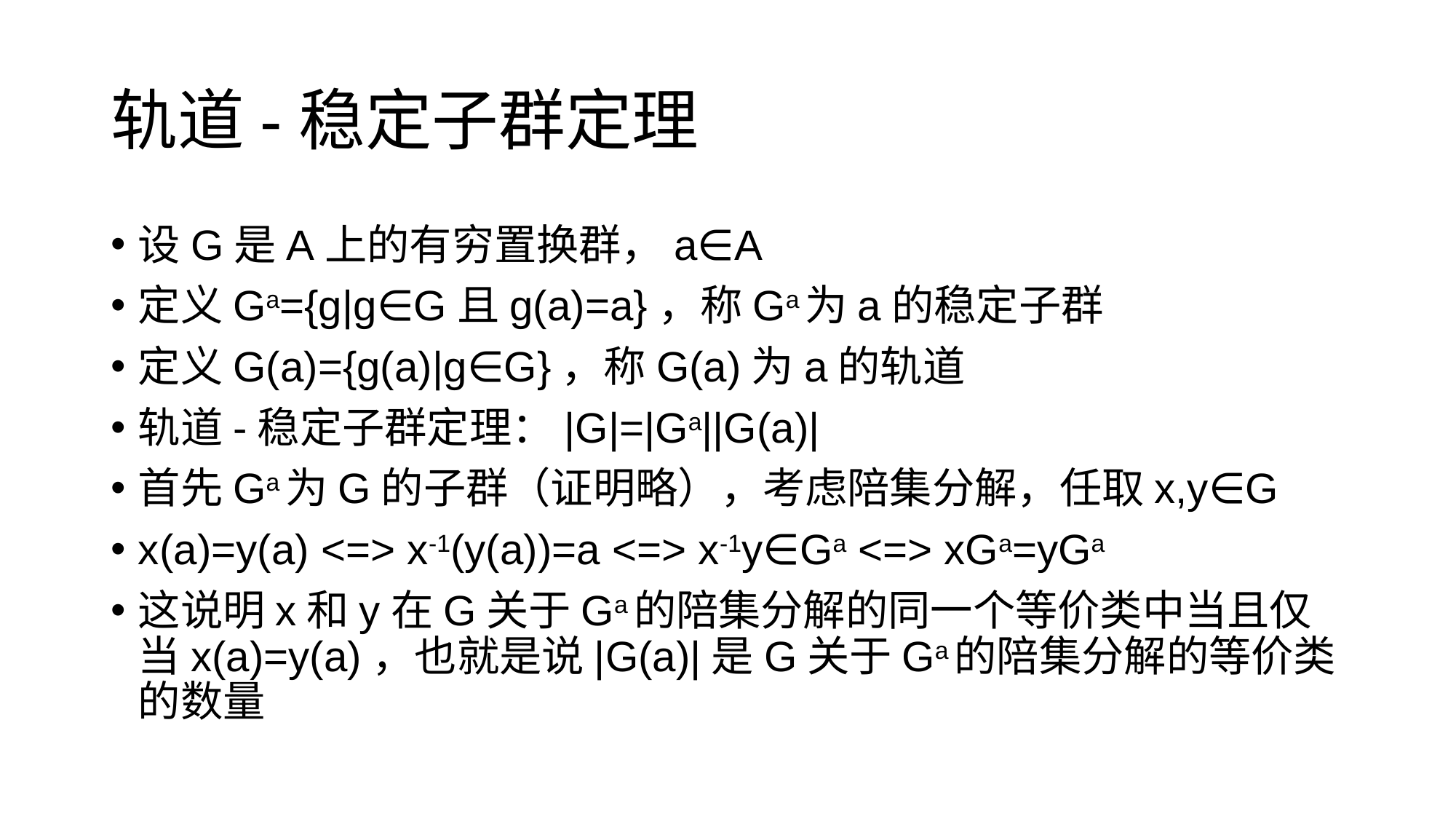

# 轨道-稳定子群定理
设G是A上的有穷置换群，a∈A
定义Ga={g|g∈G且g(a)=a}，称Ga为a的稳定子群
定义G(a)={g(a)|g∈G}，称G(a)为a的轨道
轨道-稳定子群定理：|G|=|Ga||G(a)|
首先Ga为G的子群（证明略），考虑陪集分解，任取x,y∈G
x(a)=y(a) <=> x-1(y(a))=a <=> x-1y∈Ga <=> xGa=yGa
这说明x和y在G关于Ga的陪集分解的同一个等价类中当且仅当x(a)=y(a)，也就是说|G(a)|是G关于Ga的陪集分解的等价类的数量